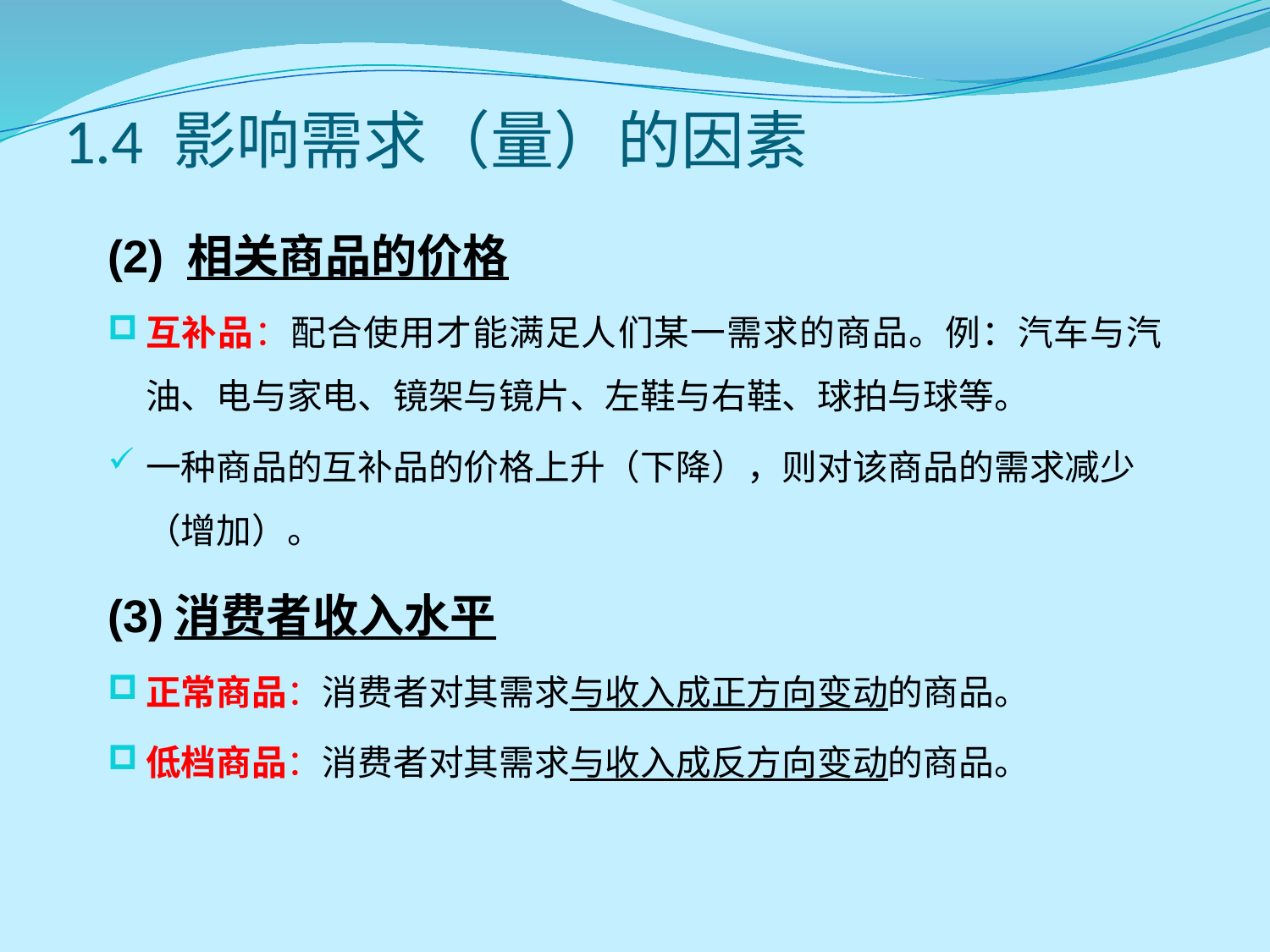

# 1.4 影响需求（量）的因素
(2) 相关商品的价格
互补品：配合使用才能满足人们某一需求的商品。例：汽车与汽油、电与家电、镜架与镜片、左鞋与右鞋、球拍与球等。
一种商品的互补品的价格上升（下降），则对该商品的需求减少（增加）。
(3)消费者收入水平
正常商品：消费者对其需求与收入成正方向变动的商品。
低档商品：消费者对其需求与收入成反方向变动的商品。

11